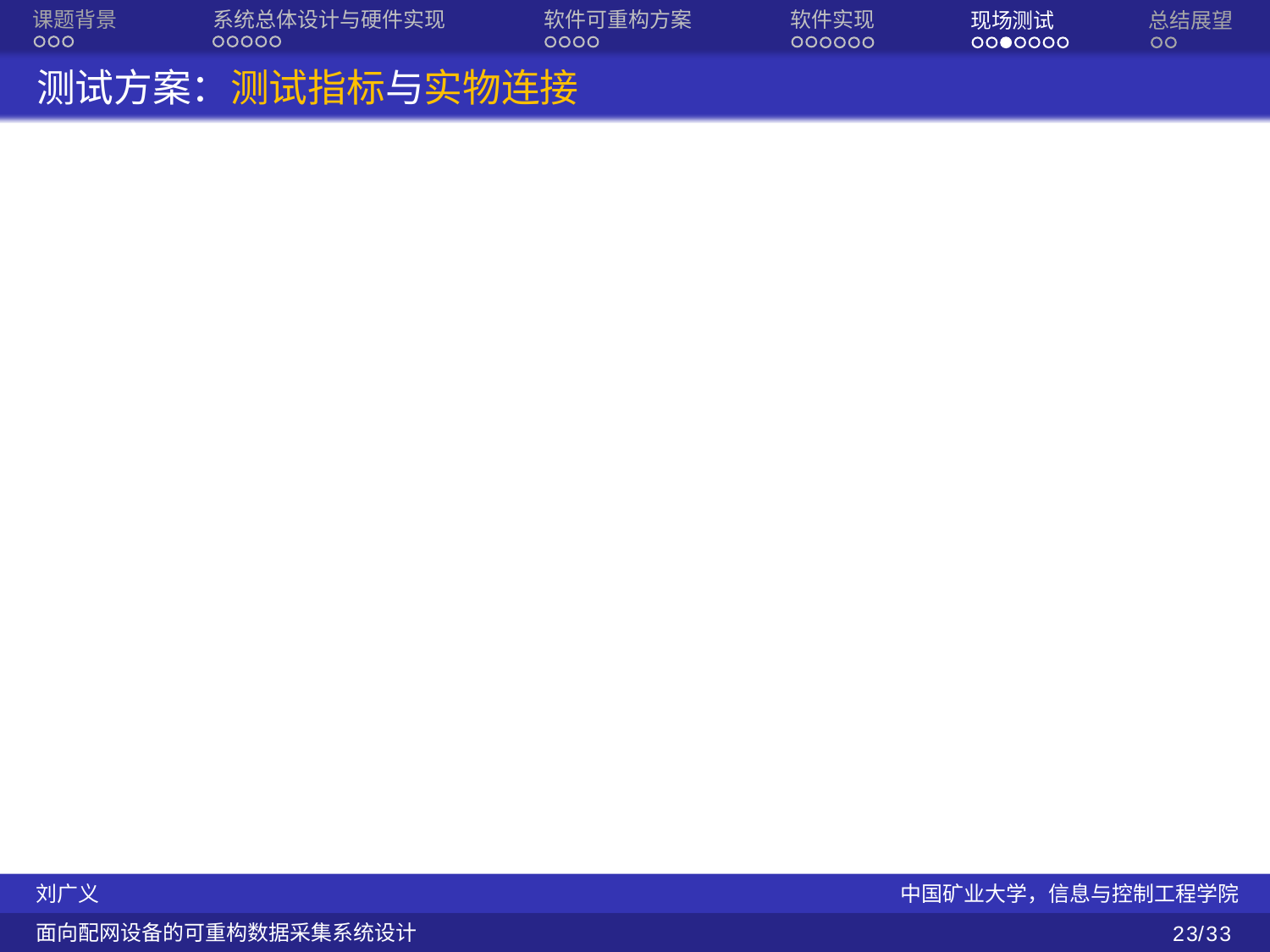

软件实现
软件可重构方案
系统总体设计与硬件实现
课题背景
现场测试
总结展望

    测试方案：测试指标与实物连接